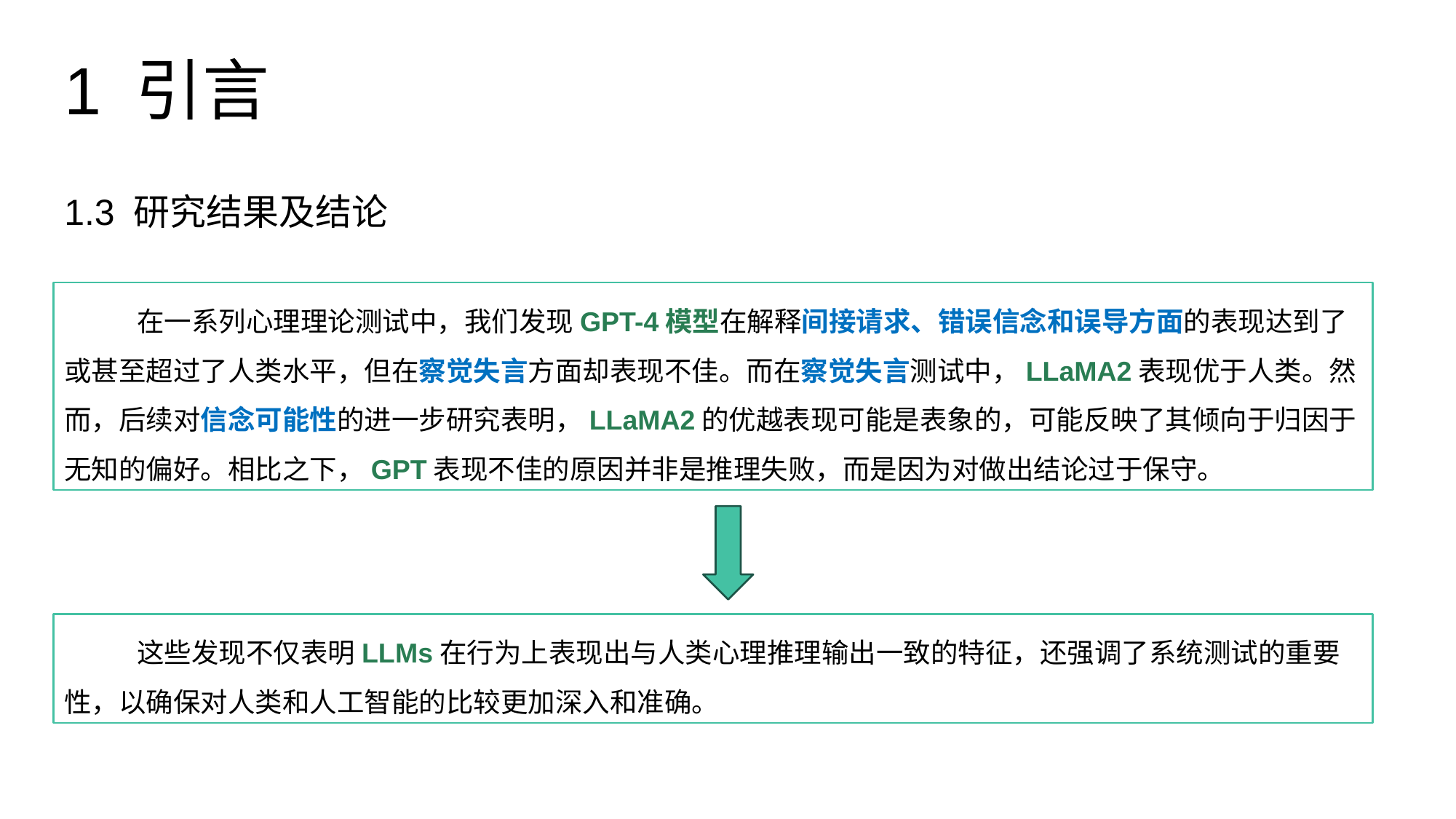

1 引言
1.3 研究结果及结论
在一系列心理理论测试中，我们发现GPT-4模型在解释间接请求、错误信念和误导方面的表现达到了或甚至超过了人类水平，但在察觉失言方面却表现不佳。而在察觉失言测试中，LLaMA2表现优于人类。然而，后续对信念可能性的进一步研究表明，LLaMA2的优越表现可能是表象的，可能反映了其倾向于归因于无知的偏好。相比之下，GPT表现不佳的原因并非是推理失败，而是因为对做出结论过于保守。

这些发现不仅表明LLMs在行为上表现出与人类心理推理输出一致的特征，还强调了系统测试的重要性，以确保对人类和人工智能的比较更加深入和准确。